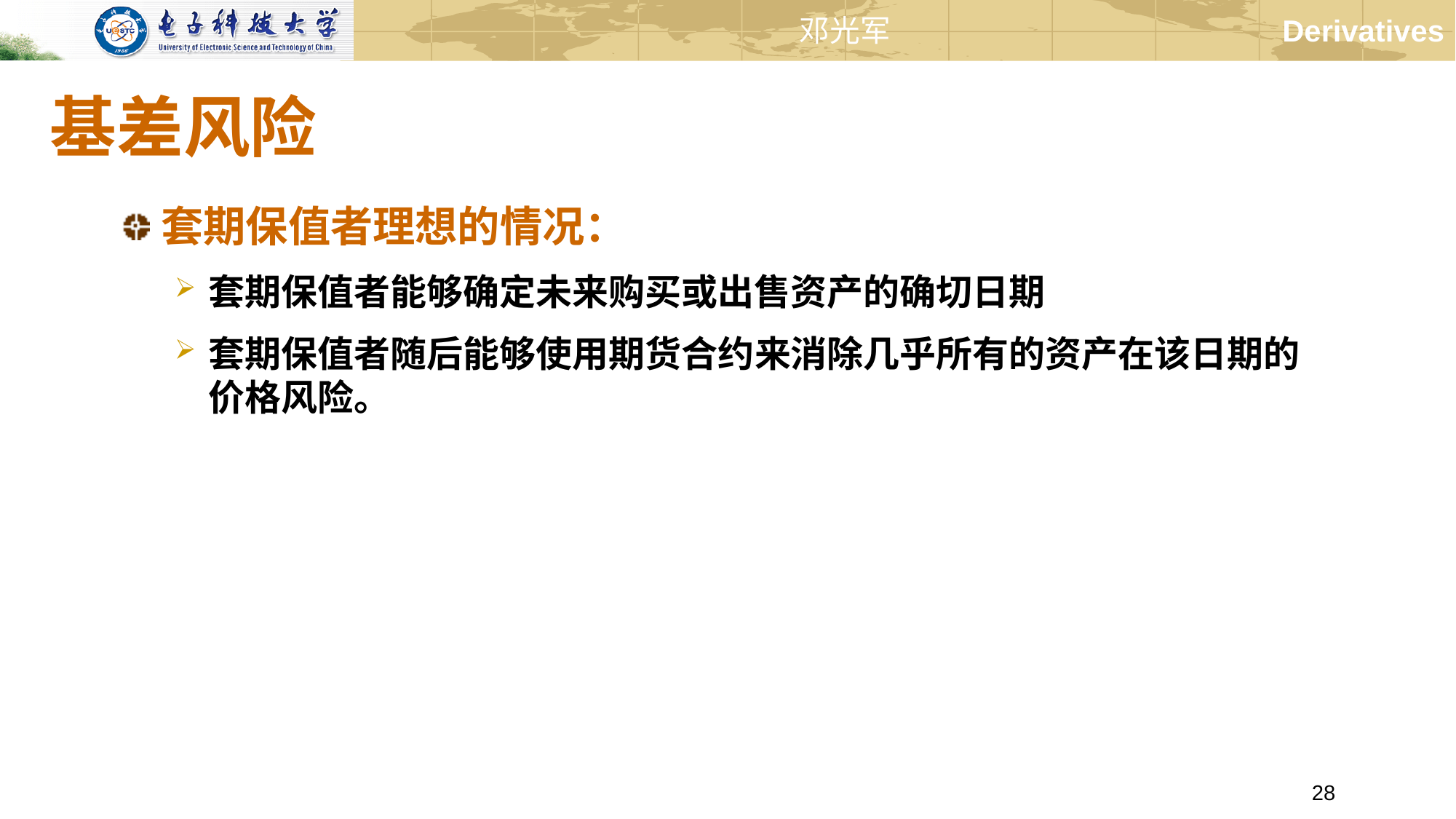

# 基差风险
套期保值者理想的情况：
套期保值者能够确定未来购买或出售资产的确切日期
套期保值者随后能够使用期货合约来消除几乎所有的资产在该日期的价格风险。